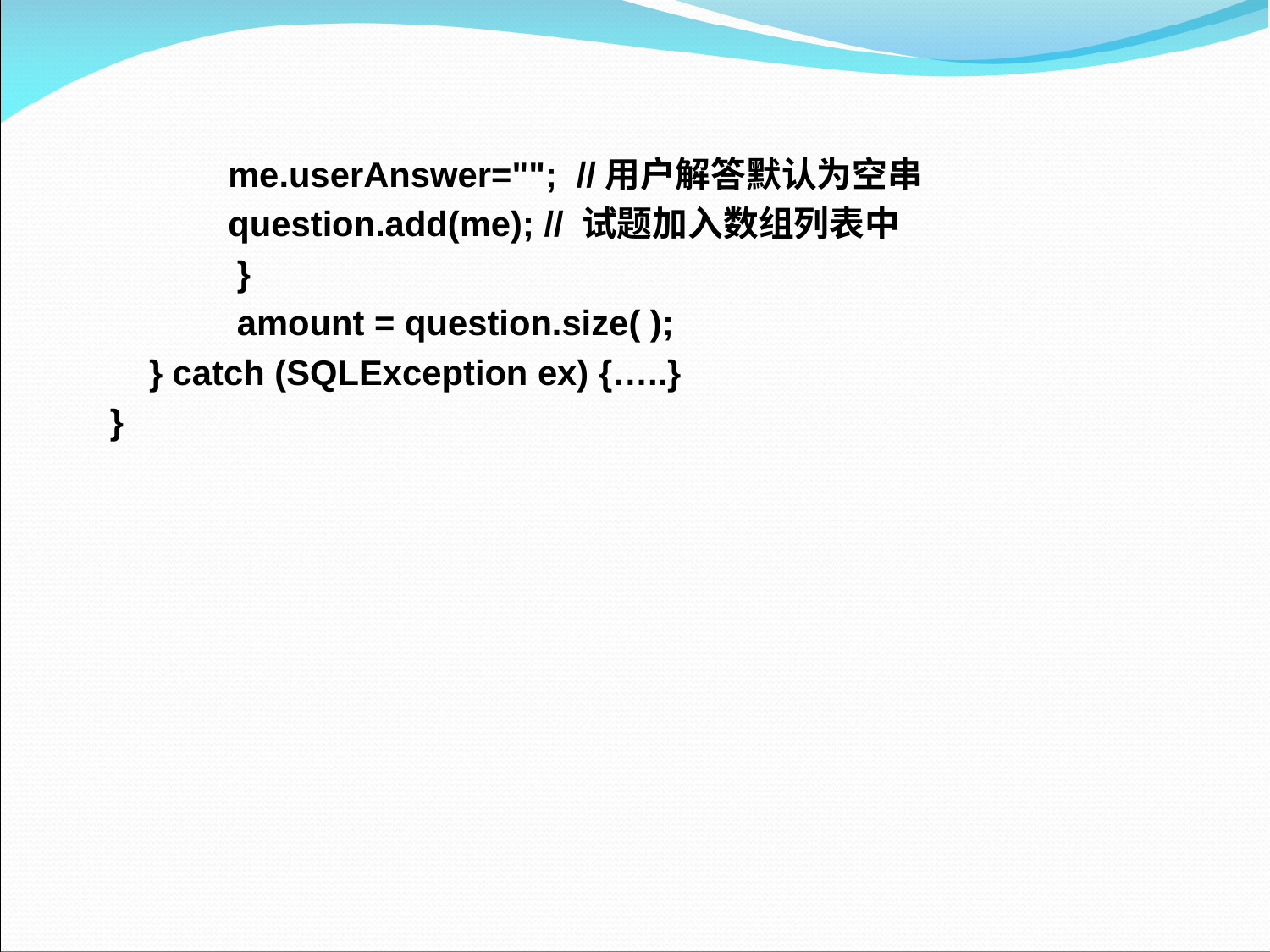

me.userAnswer="";  //用户解答默认为空串
                question.add(me); // 试题加入数组列表中
  		}
  		amount = question.size( );
  	    } catch (SQLException ex) {…..}
 	}